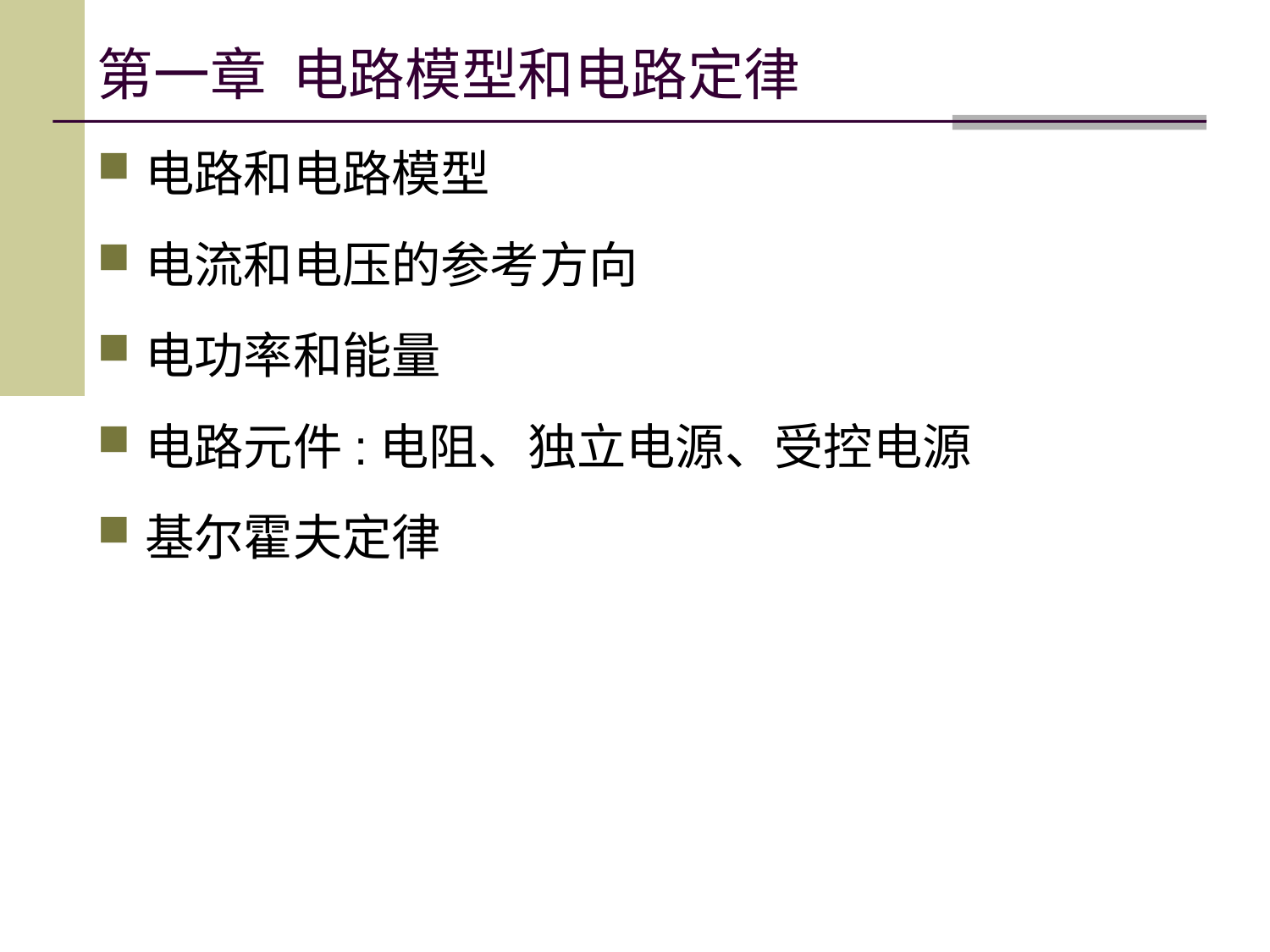

# 第一章  电路模型和电路定律
电路和电路模型
电流和电压的参考方向
电功率和能量
电路元件:电阻、独立电源、受控电源
基尔霍夫定律